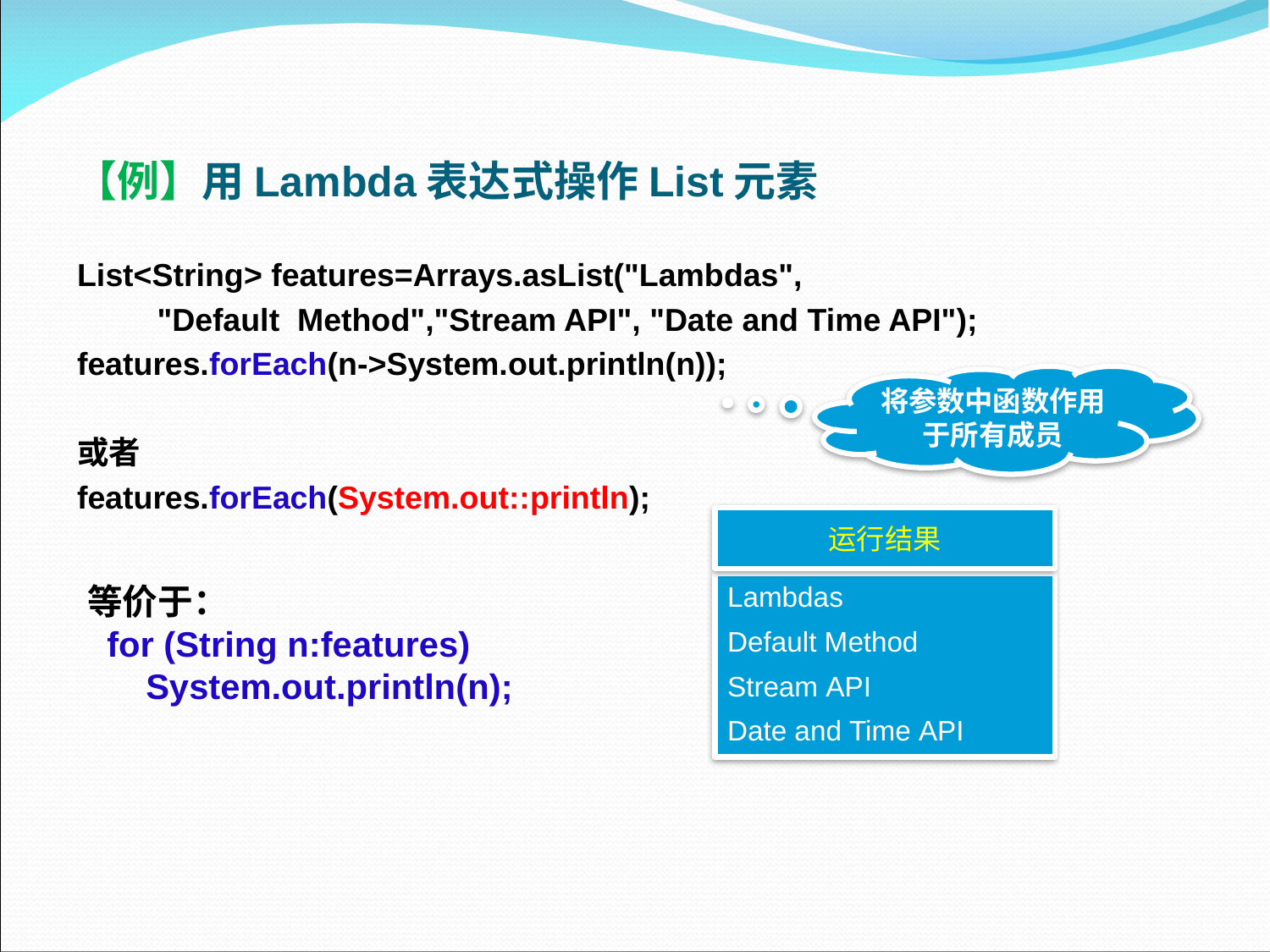

# 【例】用Lambda表达式操作List元素
List<String> features=Arrays.asList("Lambdas",
         "Default  Method","Stream API", "Date and Time API");
features.forEach(n->System.out.println(n));

或者
features.forEach(System.out::println);
将参数中函数作用于所有成员
运行结果
Lambdas
Default Method
Stream API
Date and Time API
等价于：
  for (String n:features)
      System.out.println(n);